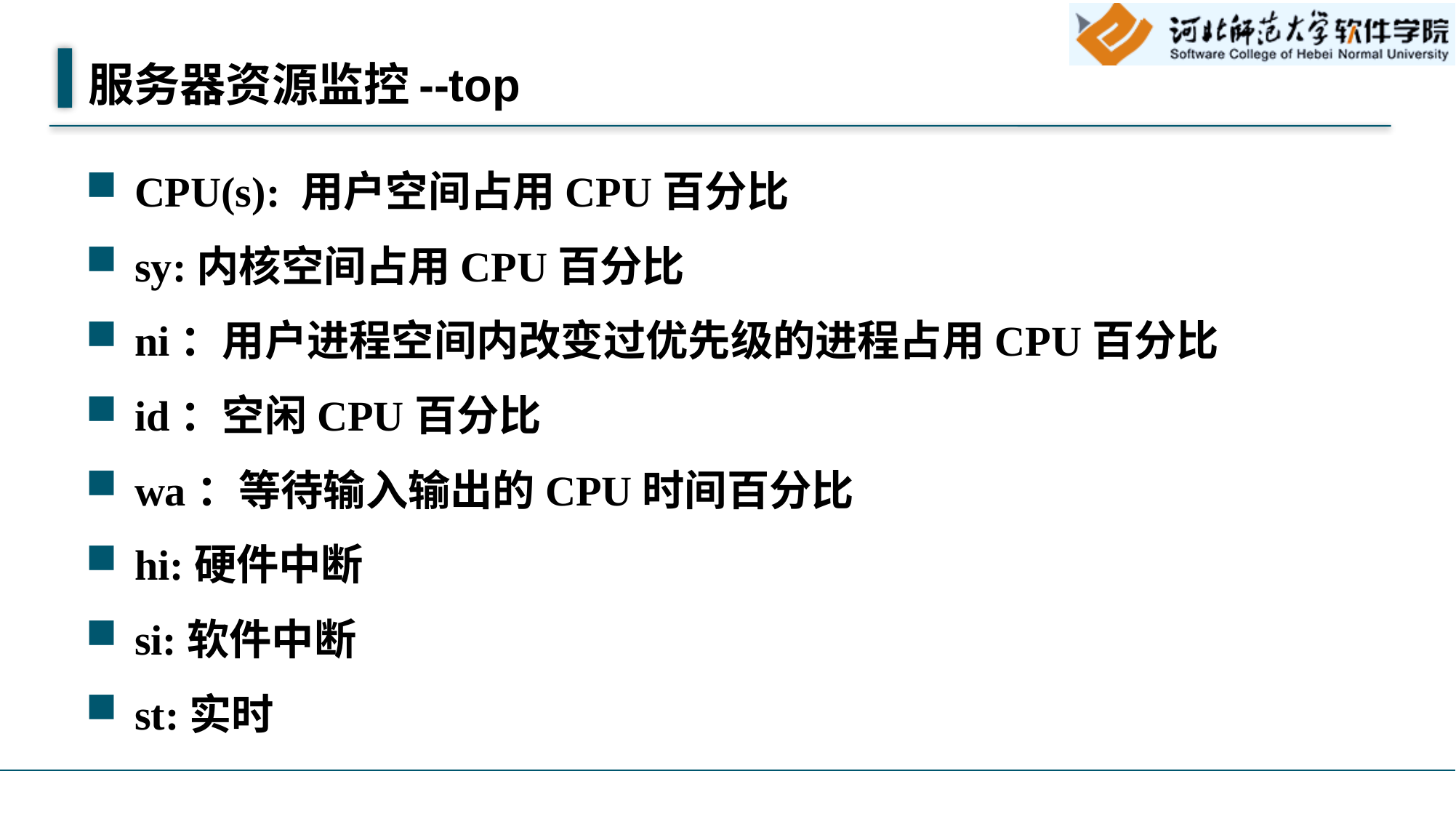

# 服务器资源监控--top
CPU(s): 用户空间占用CPU百分比
sy:内核空间占用CPU百分比
ni：用户进程空间内改变过优先级的进程占用CPU百分比
id：空闲CPU百分比
wa：等待输入输出的CPU时间百分比
hi:硬件中断
si:软件中断
st:实时